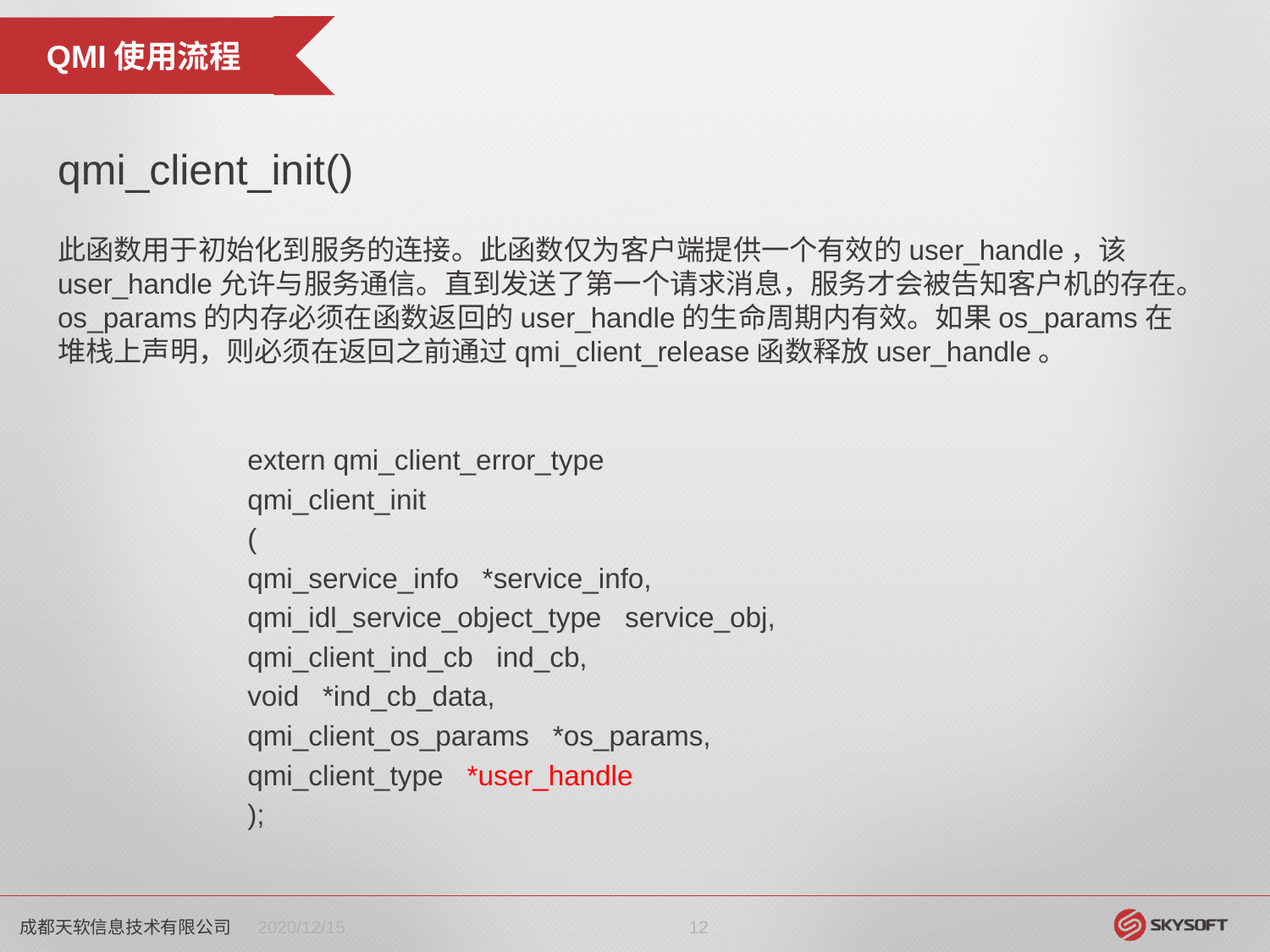

QMI使用流程

qmi_client_init()
此函数用于初始化到服务的连接。此函数仅为客户端提供一个有效的user_handle，该user_handle允许与服务通信。直到发送了第一个请求消息，服务才会被告知客户机的存在。os_params的内存必须在函数返回的user_handle的生命周期内有效。如果os_params在堆栈上声明，则必须在返回之前通过qmi_client_release函数释放user_handle。
extern qmi_client_error_type
qmi_client_init
(
qmi_service_info   *service_info,
qmi_idl_service_object_type   service_obj,
qmi_client_ind_cb   ind_cb,
void   *ind_cb_data,
qmi_client_os_params   *os_params,
qmi_client_type   *user_handle
);
成都天软信息技术有限公司
2020/12/15
12